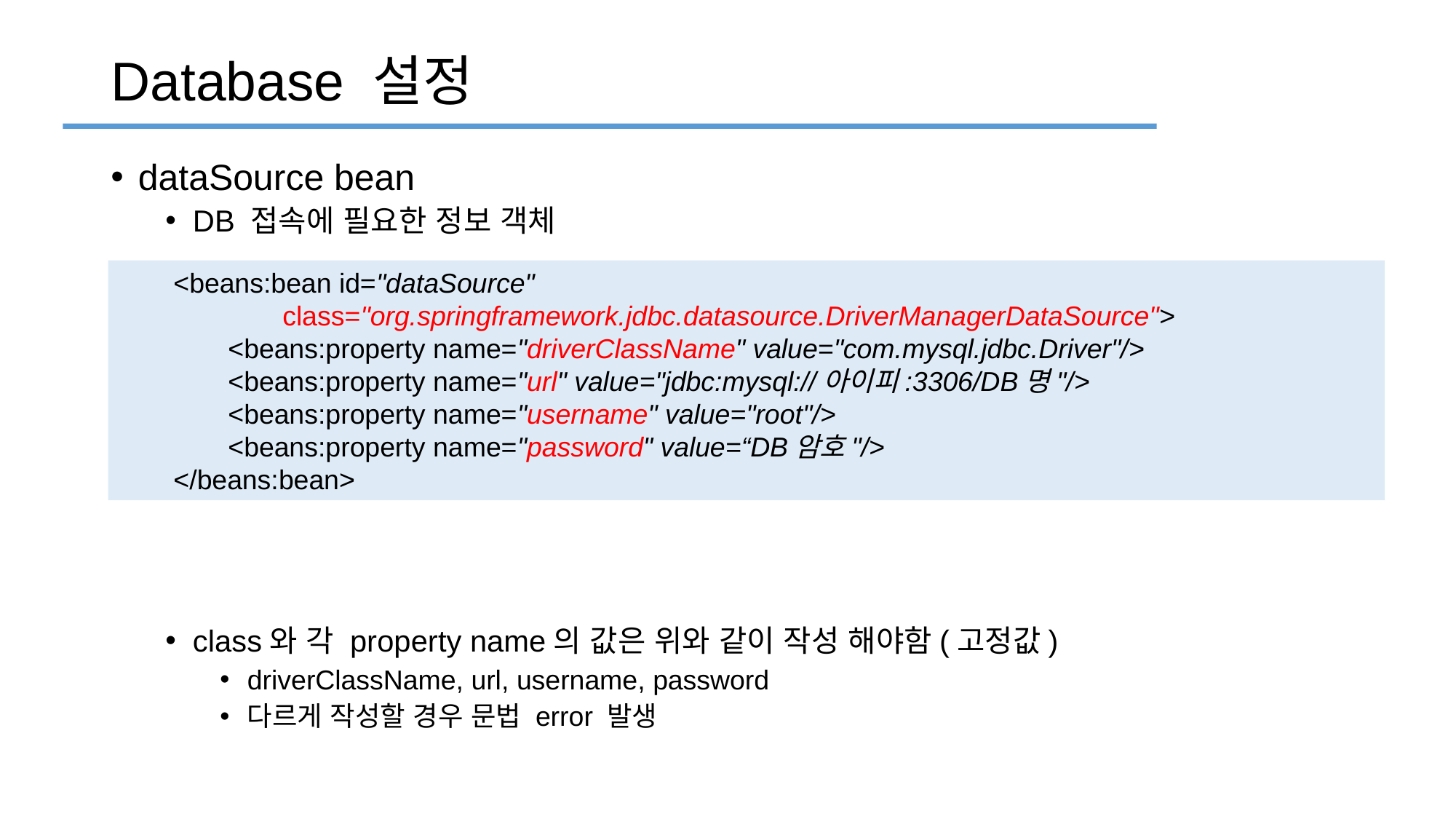

# Database 설정
dataSource bean
DB 접속에 필요한 정보 객체

class와 각 property name의 값은 위와 같이 작성 해야함(고정값)
driverClassName, url, username, password
다르게 작성할 경우 문법 error 발생
<beans:bean id="dataSource"
	class="org.springframework.jdbc.datasource.DriverManagerDataSource">
<beans:property name="driverClassName" value="com.mysql.jdbc.Driver"/>
<beans:property name="url" value="jdbc:mysql://아이피:3306/DB명"/>
<beans:property name="username" value="root"/>
<beans:property name="password" value=“DB암호"/>
</beans:bean>